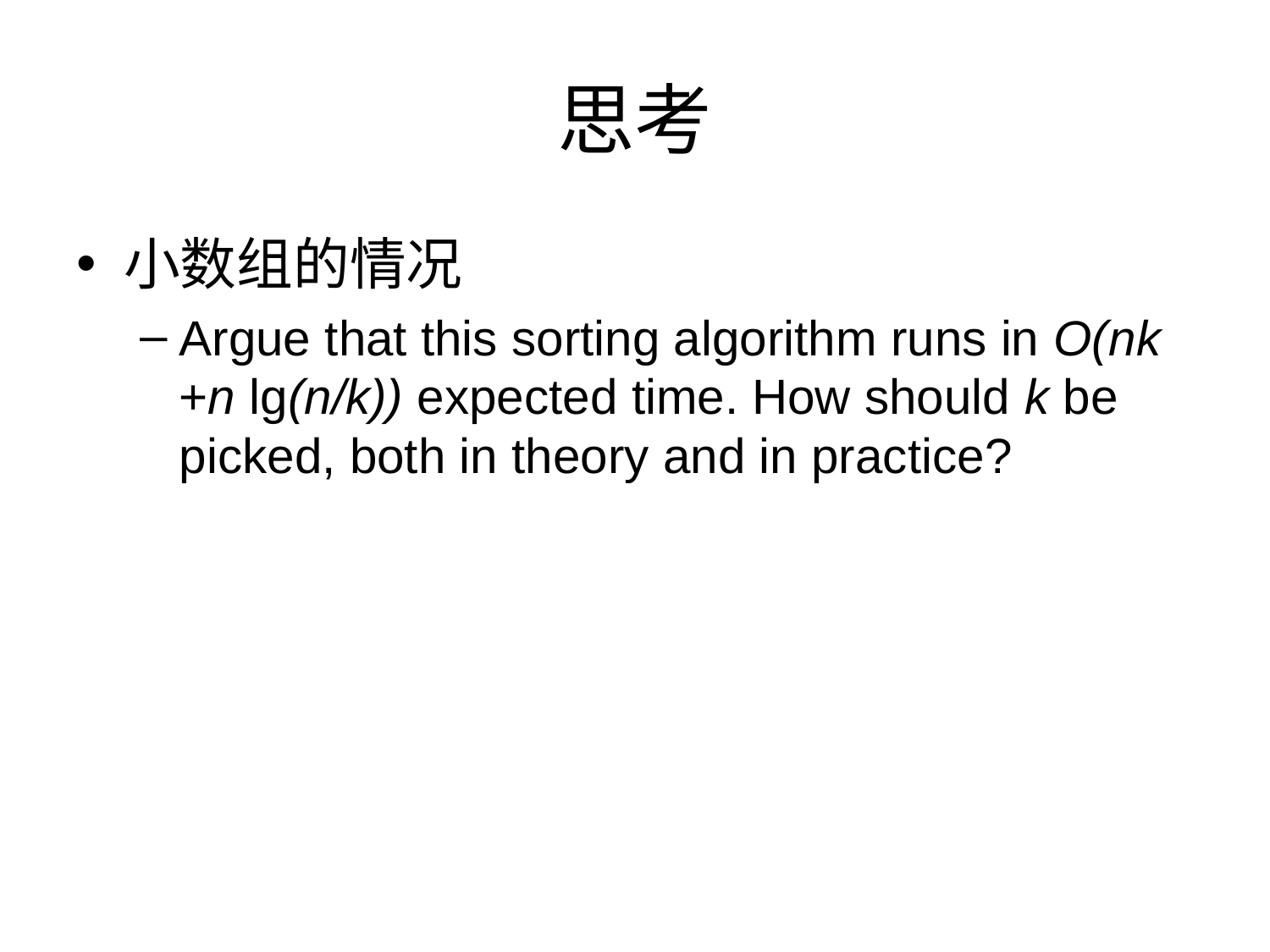

# 思考
小数组的情况
Argue that this sorting algorithm runs in O(nk +n lg(n/k)) expected time. How should k be picked, both in theory and in practice?